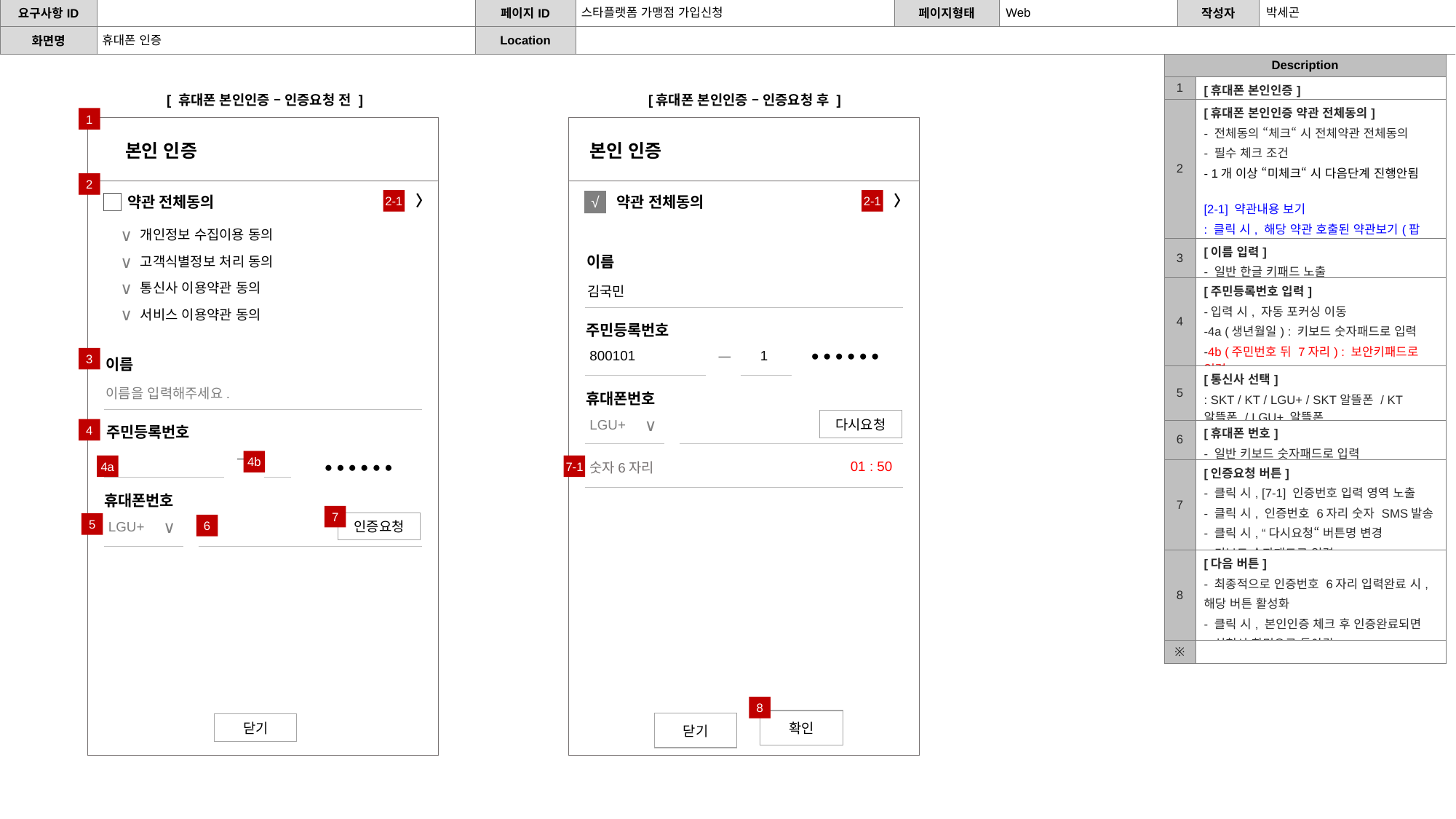

스타플랫폼 가맹점 가입신청
Web
박세곤
휴대폰 인증
| Description |  |
| --- | --- |
| 1 | [휴대폰 본인인증] |
| 2 | [휴대폰 본인인증 약관 전체동의] - 전체동의 “체크“ 시 전체약관 전체동의 - 필수 체크 조건 - 1개 이상 “미체크“ 시 다음단계 진행안됨 [2-1] 약관내용 보기 : 클릭 시, 해당 약관 호출된 약관보기(팝업) 노출 |
| 3 | [이름 입력] - 일반 한글 키패드 노출 |
| 4 | [주민등록번호 입력] -입력 시, 자동 포커싱 이동 -4a (생년월일) : 키보드 숫자패드로 입력 -4b (주민번호 뒤 7자리) : 보안키패드로 입력 |
| 5 | [통신사 선택] : SKT / KT / LGU+ / SKT알뜰폰 / KT알뜰폰 / LGU+ 알뜰폰 |
| 6 | [휴대폰 번호] - 일반 키보드 숫자패드로 입력 |
| 7 | [인증요청 버튼] - 클릭 시, [7-1] 인증번호 입력 영역 노출 - 클릭 시, 인증번호 6자리 숫자 SMS발송 - 클릭 시, “다시요청“ 버튼명 변경 - 키보드 숫자패드로 입력 |
| 8 | [다음 버튼] - 최종적으로 인증번호 6자리 입력완료 시, 해당 버튼 활성화 - 클릭 시, 본인인증 체크 후 인증완료되면 신청서 화면으로 돌아감 |
| ※ |  |
[ 휴대폰 본인인증 – 인증요청 전 ]
[휴대폰 본인인증 – 인증요청 후 ]
1
|  |
| --- |
|  |
|  |
| --- |
|  |
본인 인증
본인 인증
2
〉
〉
약관 전체동의
 약관 전체동의
2-1
2-1
√

개인정보 수집이용 동의
∨
이름
고객식별정보 처리 동의
∨
통신사 이용약관 동의
∨
김국민
서비스 이용약관 동의
∨
주민등록번호
800101
1
● ● ● ● ● ●
―
3
이름
이름을 입력해주세요.
휴대폰번호
LGU+
다시요청
∨
주민등록번호
4
―
4b
01 : 50
● ● ● ● ● ●
숫자6자리
4a
7-1
휴대폰번호
7
LGU+
인증요청
5
∨
6
8
확인
닫기
닫기